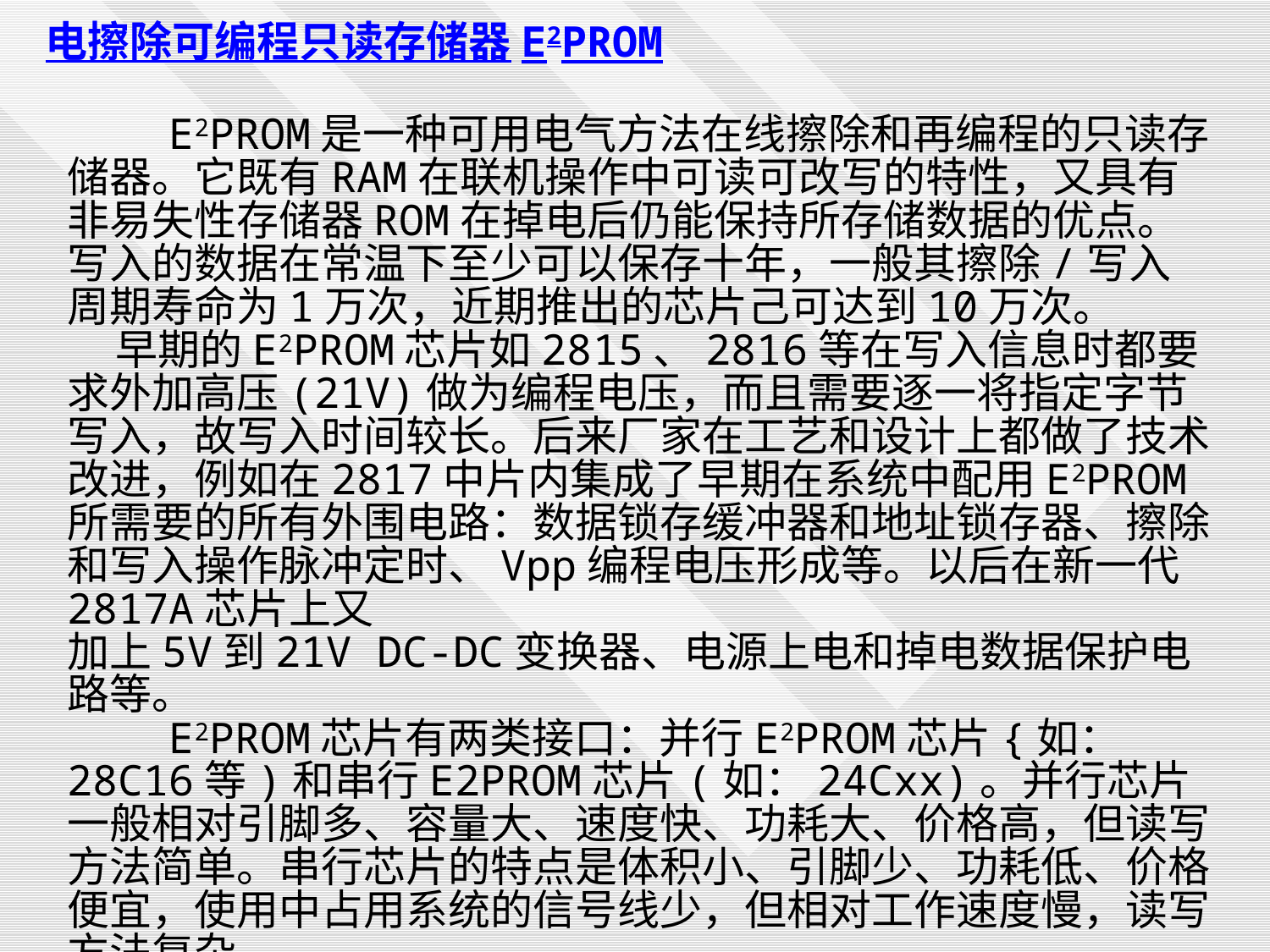

电擦除可编程只读存储器E2PROM
    E2PROM是一种可用电气方法在线擦除和再编程的只读存储器。它既有RAM在联机操作中可读可改写的特性，又具有非易失性存储器ROM在掉电后仍能保持所存储数据的优点。写入的数据在常温下至少可以保存十年，一般其擦除/写入周期寿命为1万次，近期推出的芯片己可达到10万次。
    早期的E2PROM芯片如2815、2816等在写入信息时都要求外加高压(21V)做为编程电压，而且需要逐一将指定字节写入，故写入时间较长。后来厂家在工艺和设计上都做了技术改进，例如在2817中片内集成了早期在系统中配用E2PROM所需要的所有外围电路：数据锁存缓冲器和地址锁存器、擦除和写入操作脉冲定时、Vpp编程电压形成等。以后在新一代2817A芯片上又
加上5V到21V DC-DC变换器、电源上电和掉电数据保护电路等。
    E2PROM芯片有两类接口：并行E2PROM芯片{如：28C16等)和串行E2PROM芯片(如：24Cxx)。并行芯片一般相对引脚多、容量大、速度快、功耗大、价格高，但读写方法简单。串行芯片的特点是体积小、引脚少、功耗低、价格便宜，使用中占用系统的信号线少，但相对工作速度慢，读写方法复杂。
    下面介绍两款典型芯片。